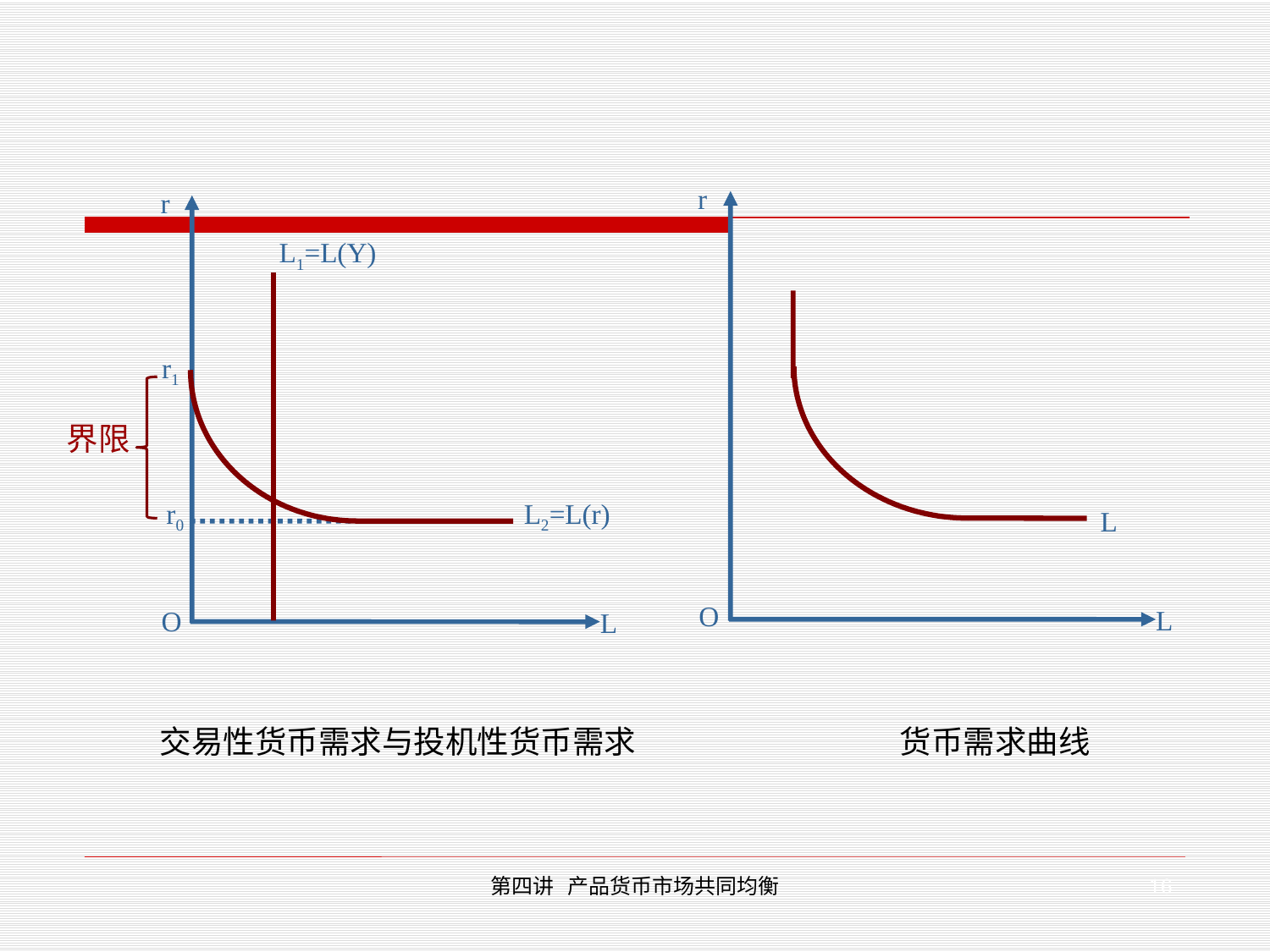

r

L

O
L

r

L1=L(Y)

r1

界限
r0
L2=L(r)

O
L

交易性货币需求与投机性货币需求
货币需求曲线
16
第四讲   产品货币市场共同均衡